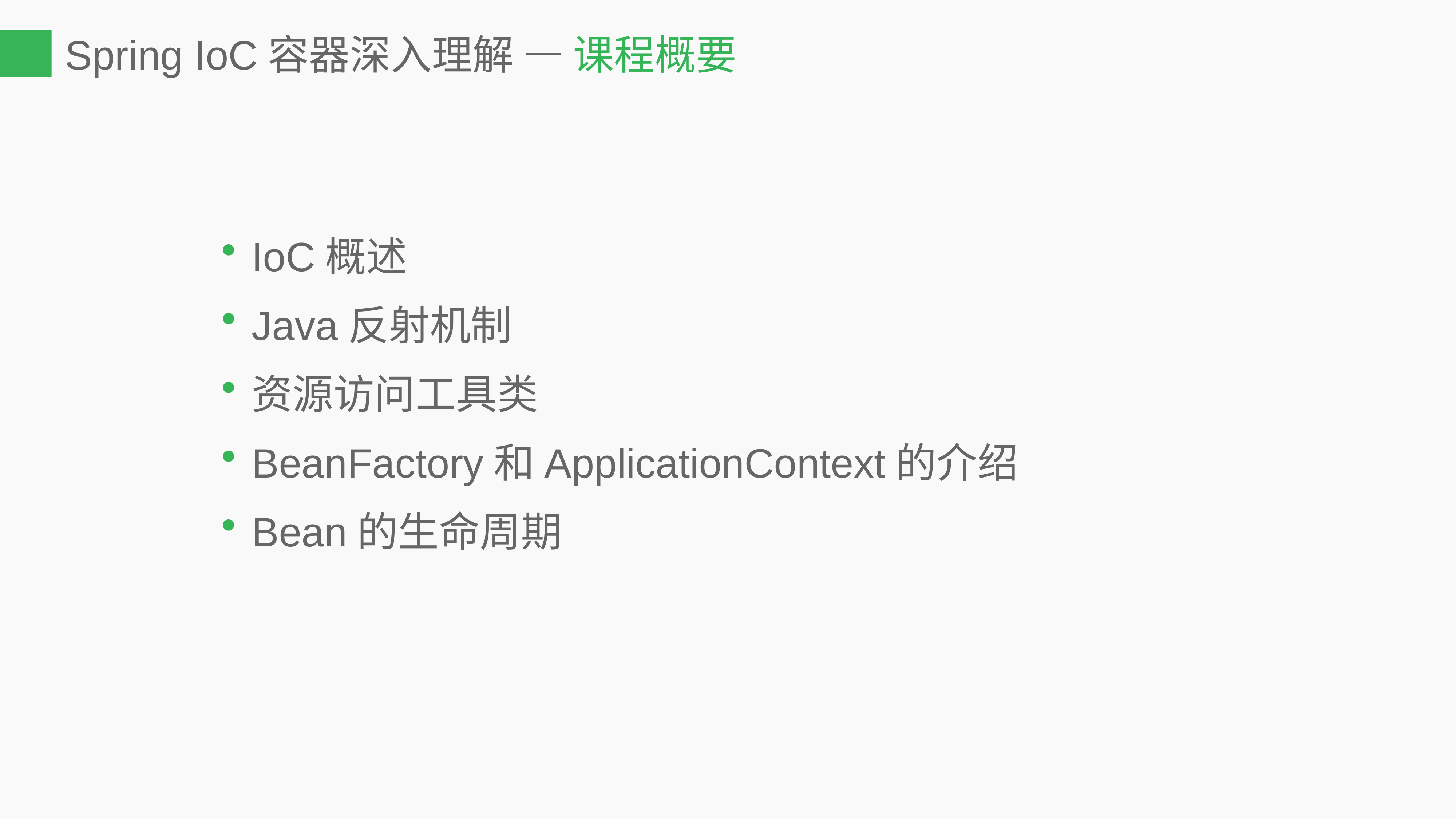

Spring IoC容器深入理解 — 课程概要

IoC概述
Java反射机制
资源访问工具类
BeanFactory和ApplicationContext的介绍
Bean的生命周期